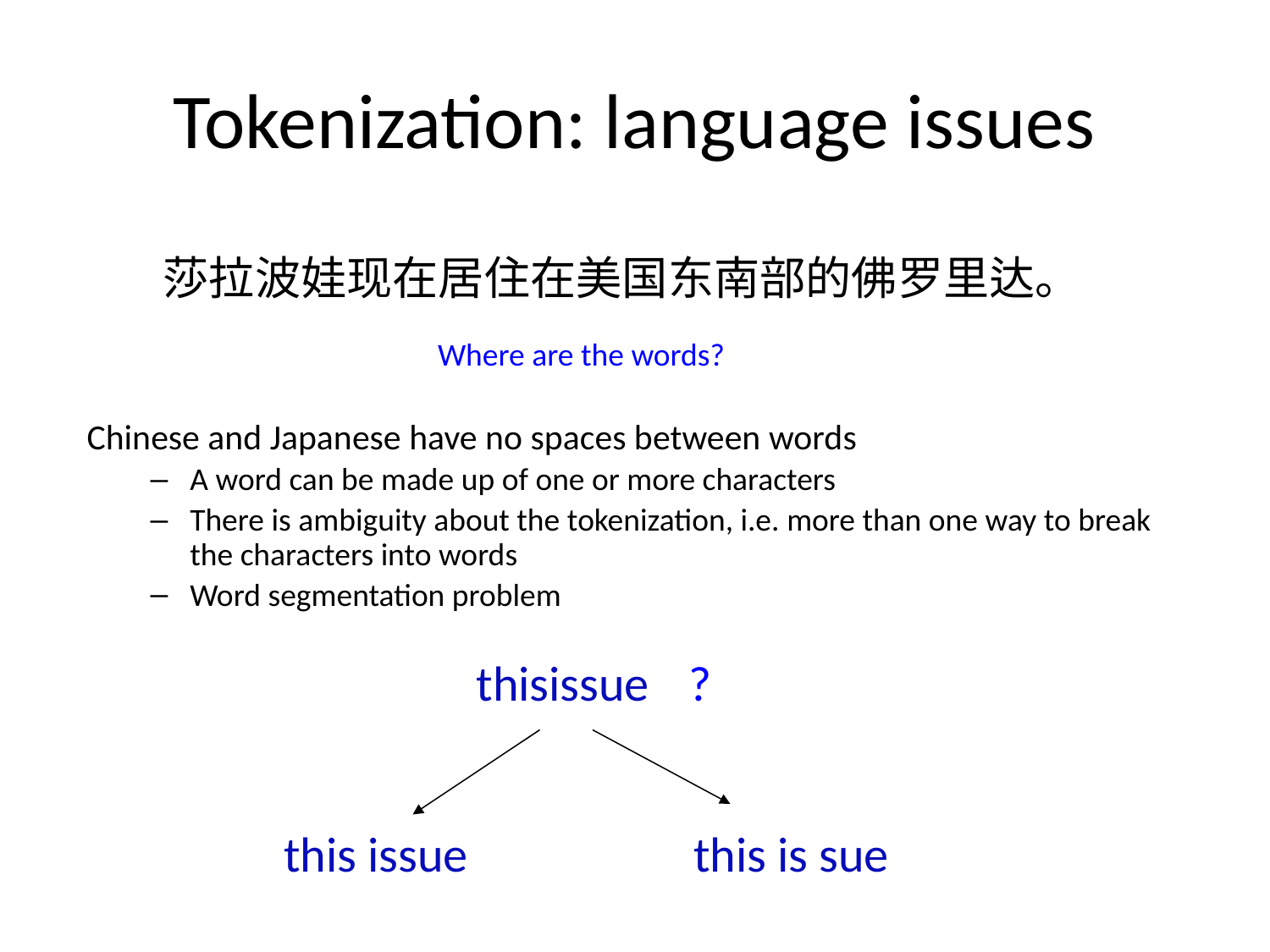

# Tokenization: language issues
莎拉波娃现在居住在美国东南部的佛罗里达。
Where are the words?
Chinese and Japanese have no spaces between words
A word can be made up of one or more characters
There is ambiguity about the tokenization, i.e. more than one way to break the characters into words
Word segmentation problem
thisissue
?

this issue
this is sue